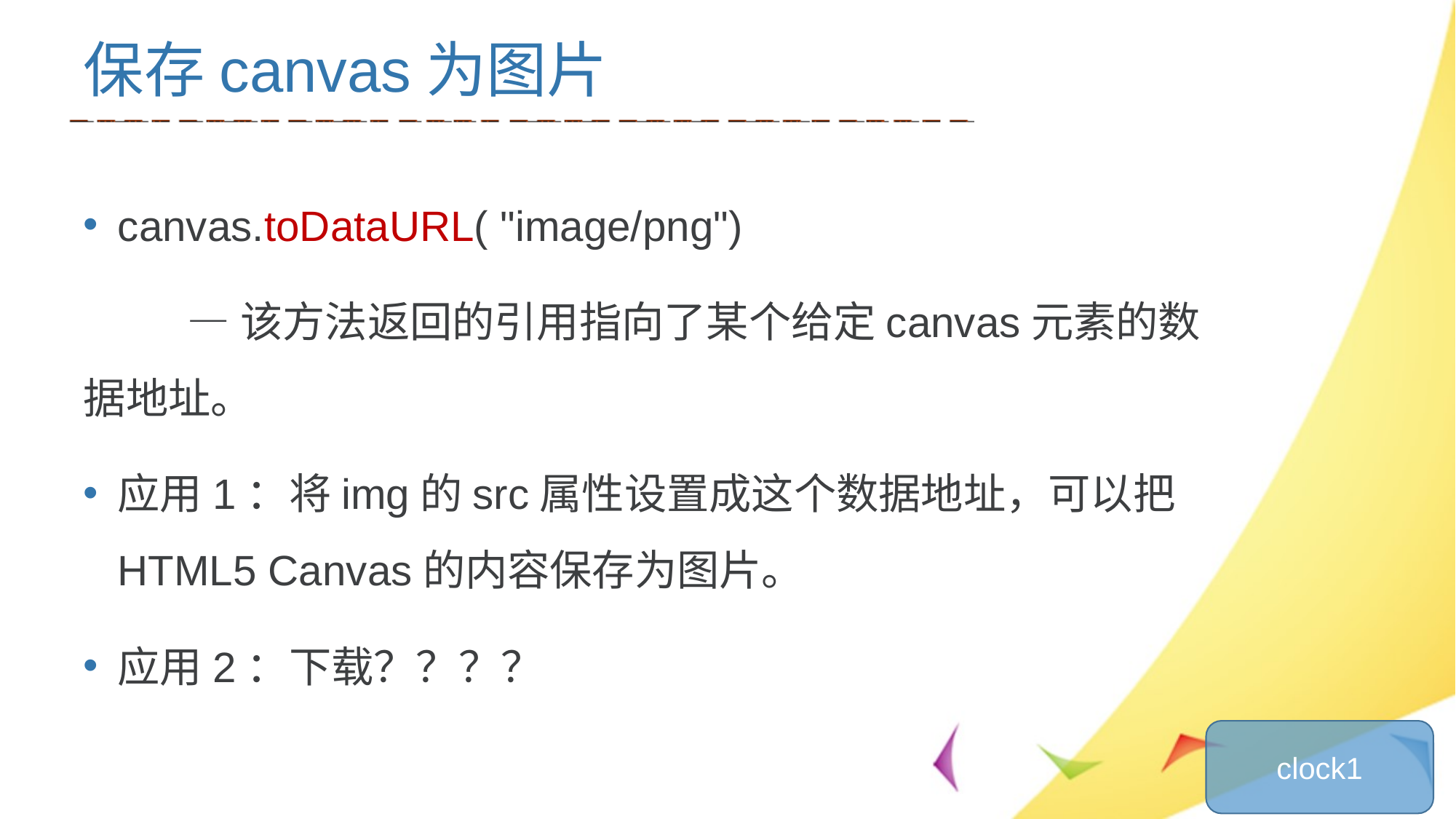

# 保存canvas为图片
canvas.toDataURL( "image/png")
           —该方法返回的引用指向了某个给定canvas元素的数据地址。
应用1：将img的src属性设置成这个数据地址，可以把HTML5 Canvas的内容保存为图片。
应用2：下载？？？？

clock1